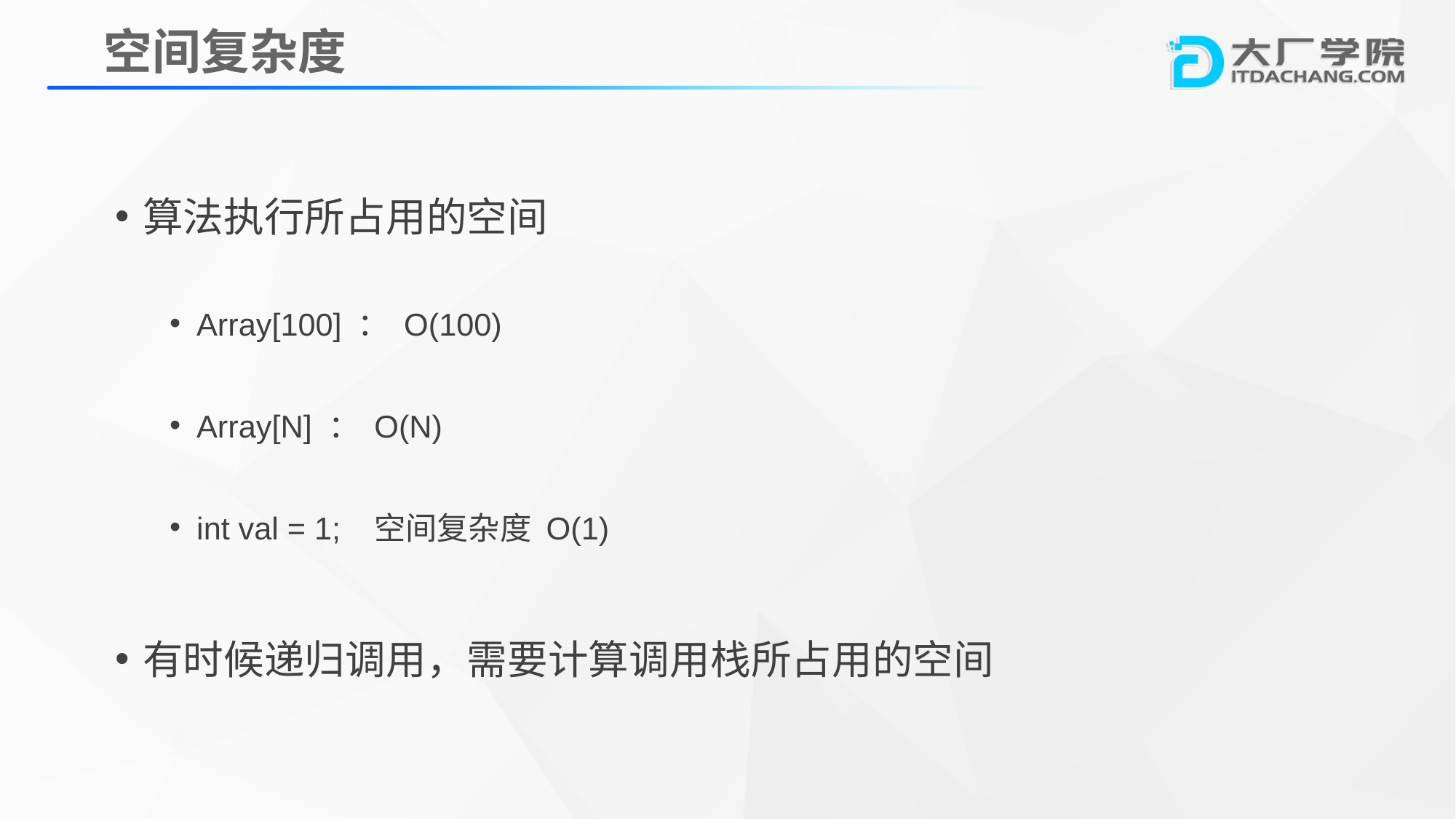

空间复杂度
算法执行所占用的空间
Array[100] ： O(100)
Array[N] ： O(N)
int val = 1;   空间复杂度 O(1)
有时候递归调用，需要计算调用栈所占用的空间